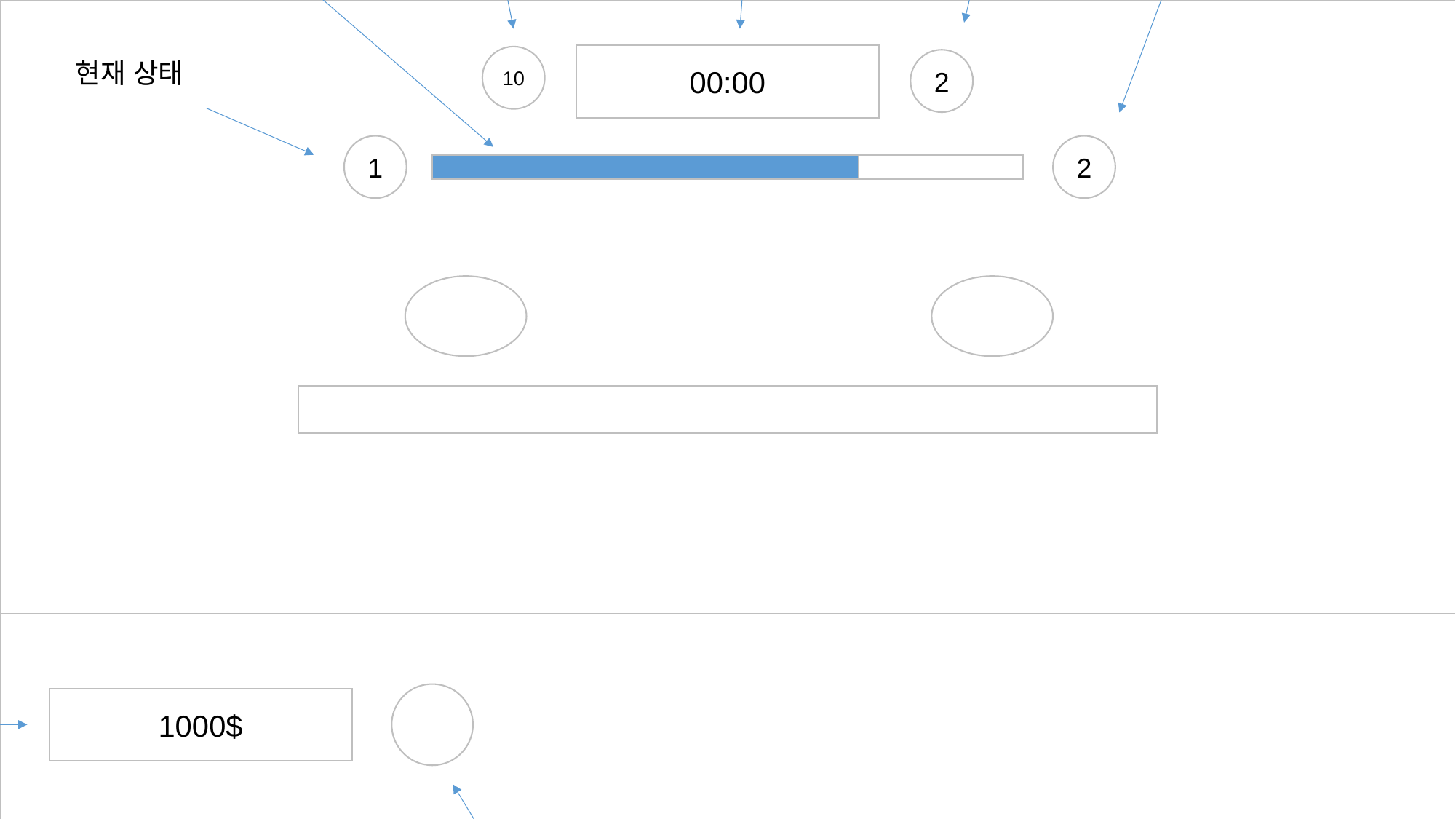

잔여 시간
(최대 10분)
시간 경과 시
결과 화면으로 이동
킬
다음 단계 상태
(1 – 2 -3 – 4 – Boom!)
데스

현재 체력 게이지
(가득 차면 다음 단계로)
00:00
10
2
현재 상태
1
2

1000$
현재 보유한 돈
강화 버튼, 특정 금액
이상 보유 시 활성화
클릭 시 랜덤 능력치 강화